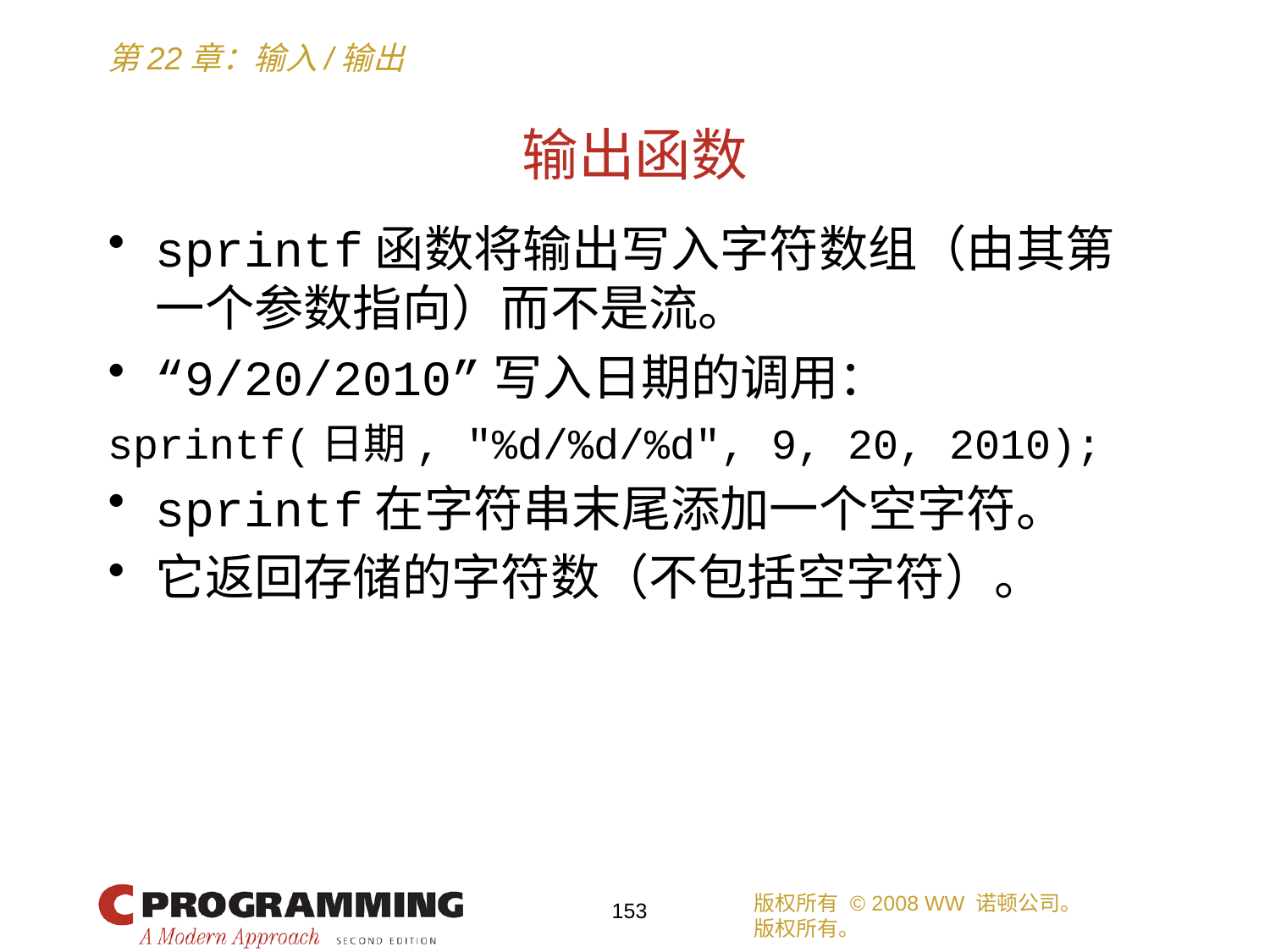

# 输出函数
sprintf函数将输出写入字符数组（由其第一个参数指向）而不是流。
“9/20/2010”写入日期的调用：
sprintf(日期, "%d/%d/%d", 9, 20, 2010);
sprintf在字符串末尾添加一个空字符。
它返回存储的字符数（不包括空字符）。

版权所有 © 2008 WW 诺顿公司。
版权所有。
153